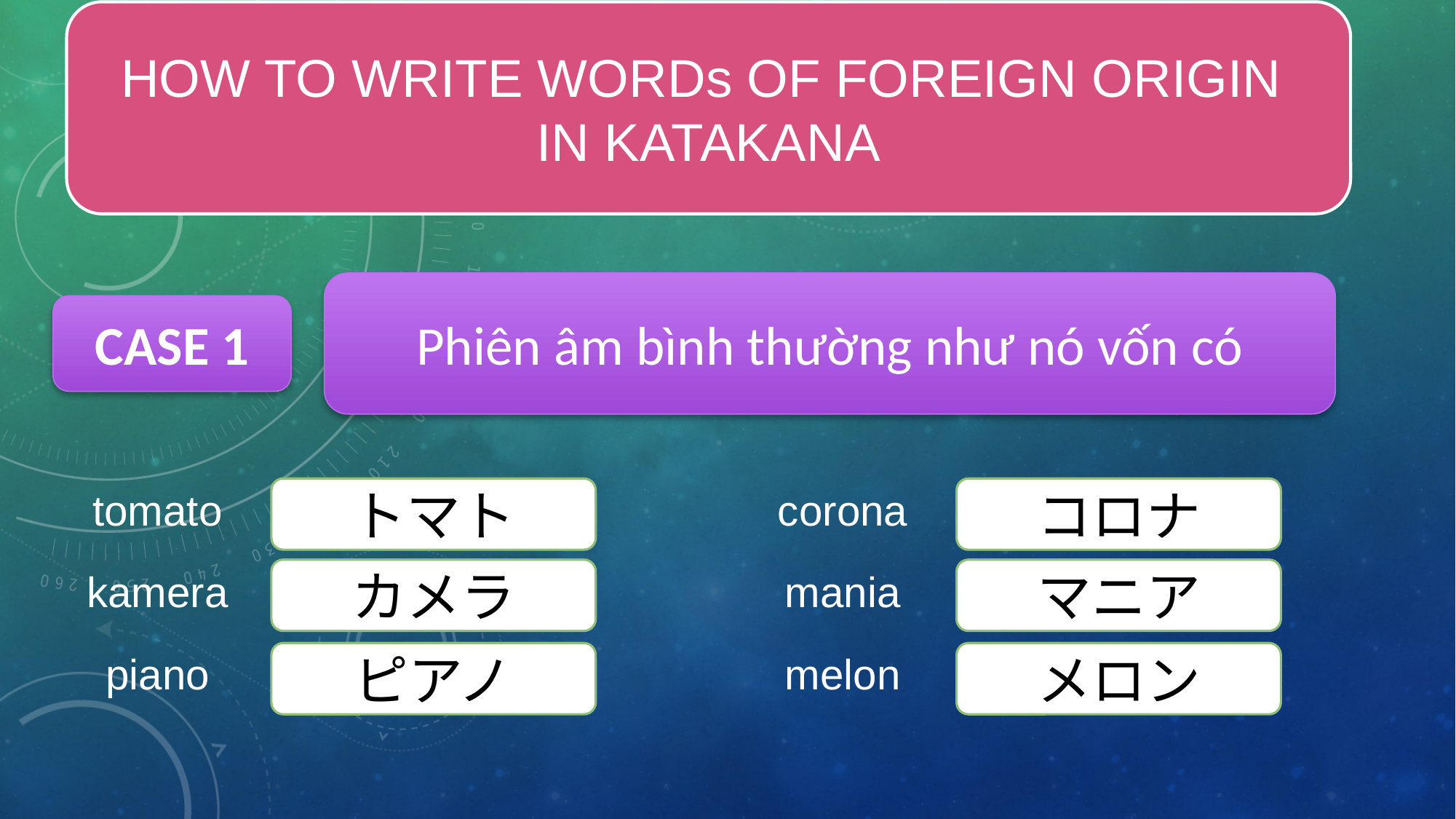

HOW TO WRITE WORDs OF FOREIGN ORIGIN
IN KATAKANA
Phiên âm bình thường như nó vốn có
CASE 1
tomato
corona
トマト
コロナ
kamera
mania
カメラ
マニア
piano
melon
ピアノ
メロン